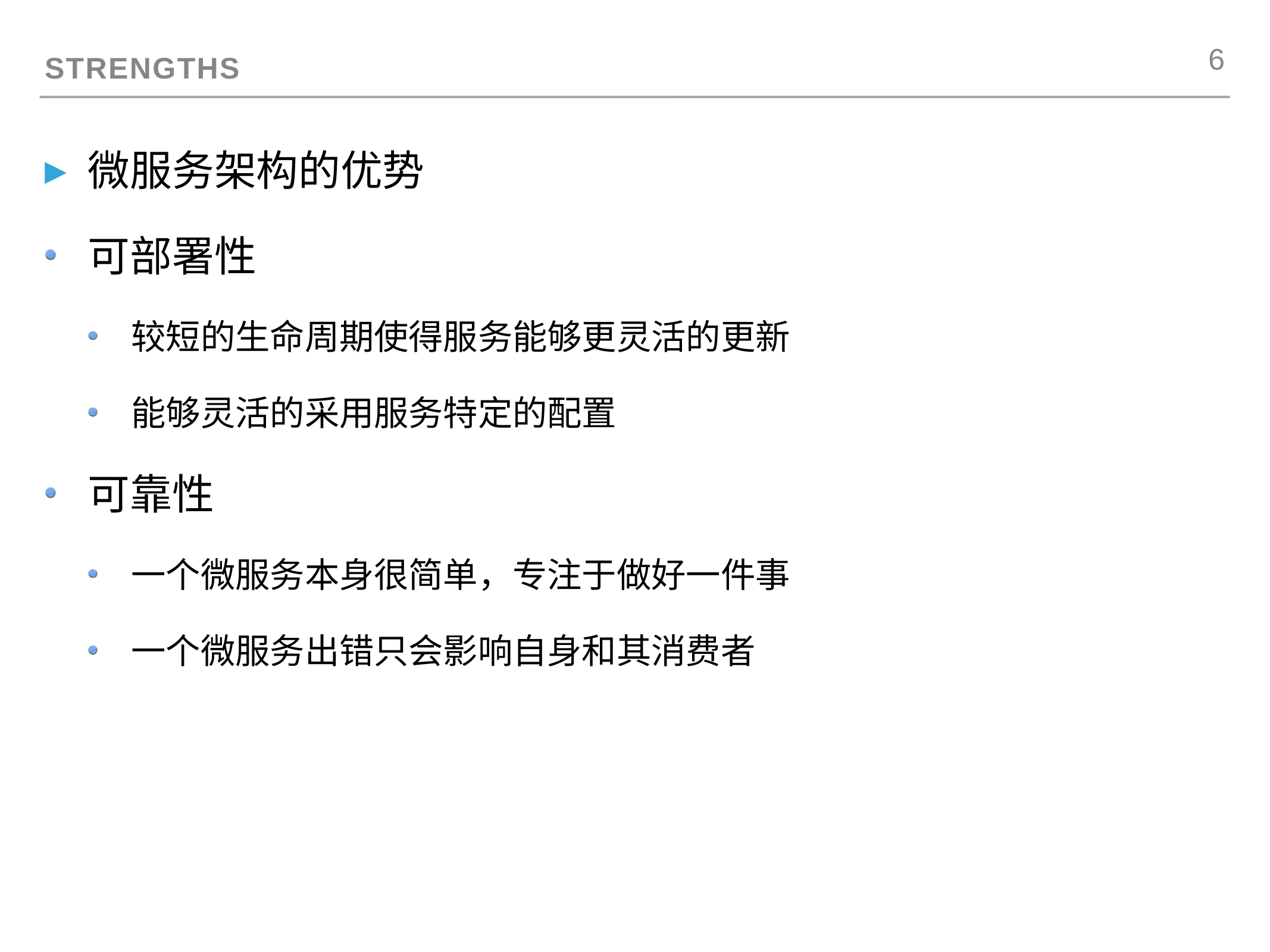

6
STRENGTHS
微服务架构的优势
可部署性
较短的生命周期使得服务能够更灵活的更新
能够灵活的采用服务特定的配置
可靠性
一个微服务本身很简单，专注于做好一件事
一个微服务出错只会影响自身和其消费者